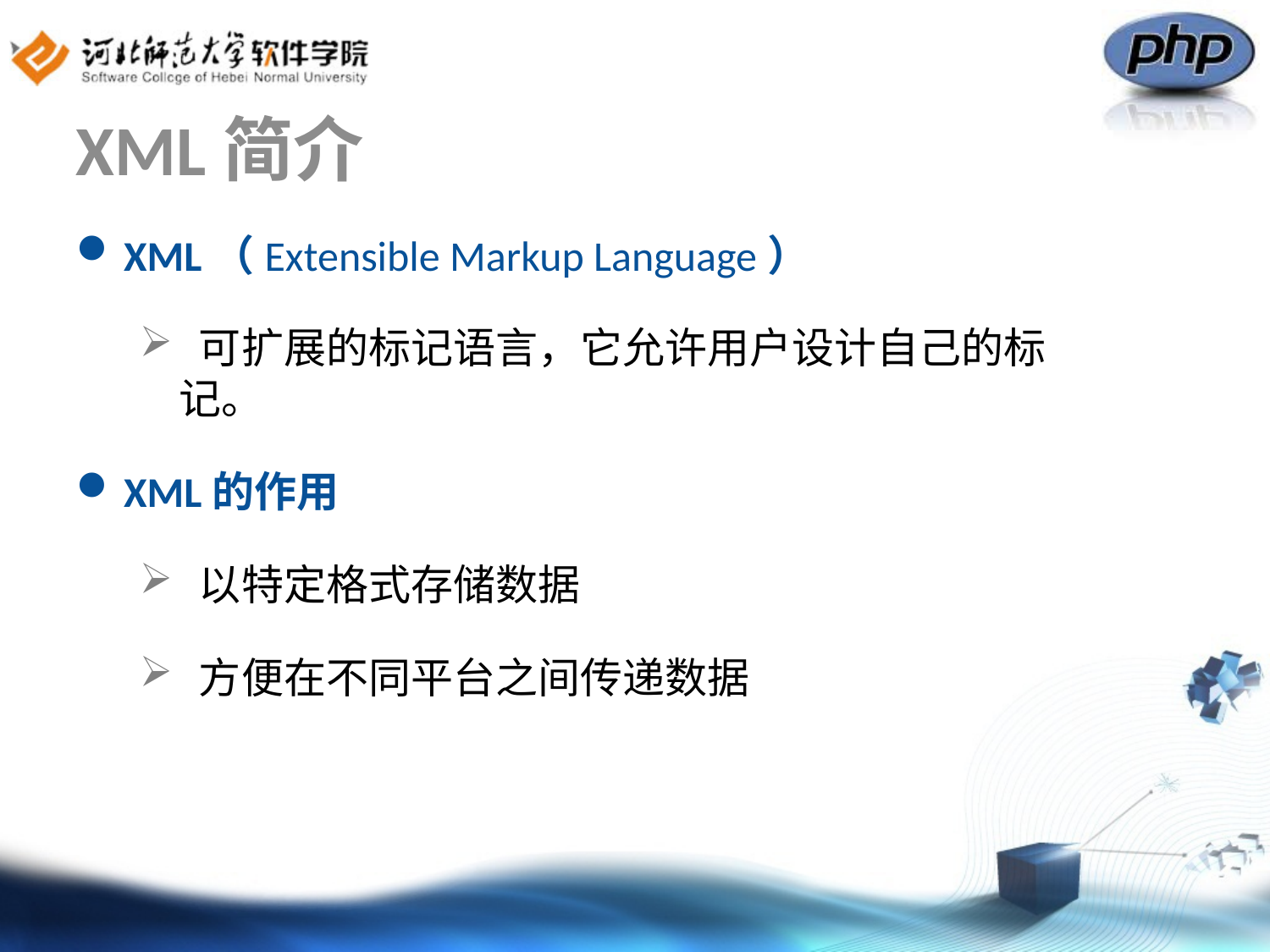

# XML简介
XML（Extensible Markup Language）
 可扩展的标记语言，它允许用户设计自己的标记。
XML的作用
 以特定格式存储数据
 方便在不同平台之间传递数据